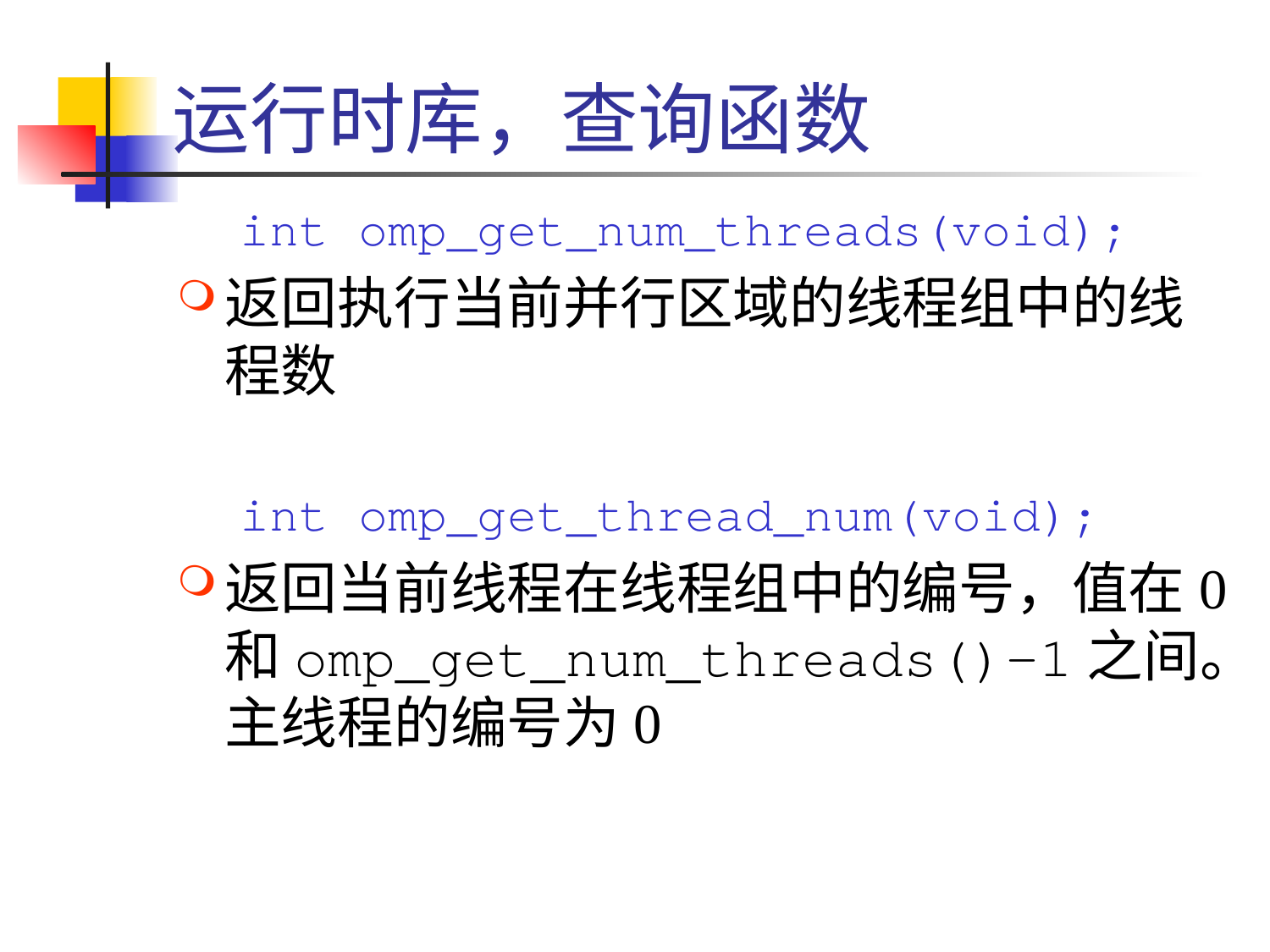

# 运行时库，查询函数
int omp_get_num_threads(void);
返回执行当前并行区域的线程组中的线程数

int omp_get_thread_num(void);
返回当前线程在线程组中的编号，值在0和omp_get_num_threads()-1之间。主线程的编号为0